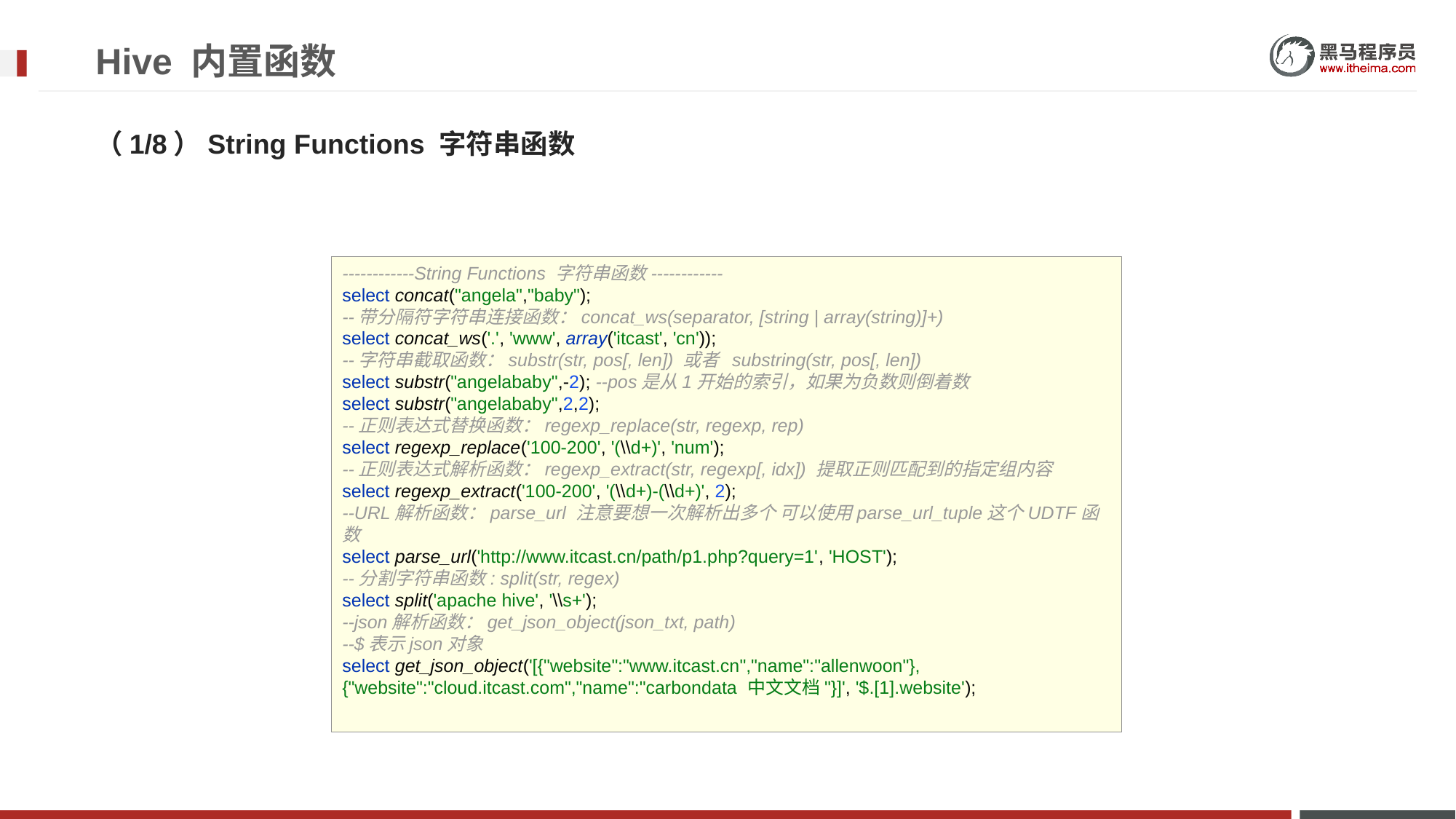

# Hive 内置函数
（1/8）String Functions 字符串函数
------------String Functions 字符串函数------------
select concat("angela","baby");
--带分隔符字符串连接函数：concat_ws(separator, [string | array(string)]+)
select concat_ws('.', 'www', array('itcast', 'cn'));
--字符串截取函数：substr(str, pos[, len]) 或者  substring(str, pos[, len])
select substr("angelababy",-2); --pos是从1开始的索引，如果为负数则倒着数
select substr("angelababy",2,2);
--正则表达式替换函数：regexp_replace(str, regexp, rep)
select regexp_replace('100-200', '(\\d+)', 'num');
--正则表达式解析函数：regexp_extract(str, regexp[, idx]) 提取正则匹配到的指定组内容
select regexp_extract('100-200', '(\\d+)-(\\d+)', 2);
--URL解析函数：parse_url 注意要想一次解析出多个 可以使用parse_url_tuple这个UDTF函数
select parse_url('http://www.itcast.cn/path/p1.php?query=1', 'HOST');
--分割字符串函数: split(str, regex)
select split('apache hive', '\\s+');
--json解析函数：get_json_object(json_txt, path)
--$表示json对象
select get_json_object('[{"website":"www.itcast.cn","name":"allenwoon"}, {"website":"cloud.itcast.com","name":"carbondata 中文文档"}]', '$.[1].website');